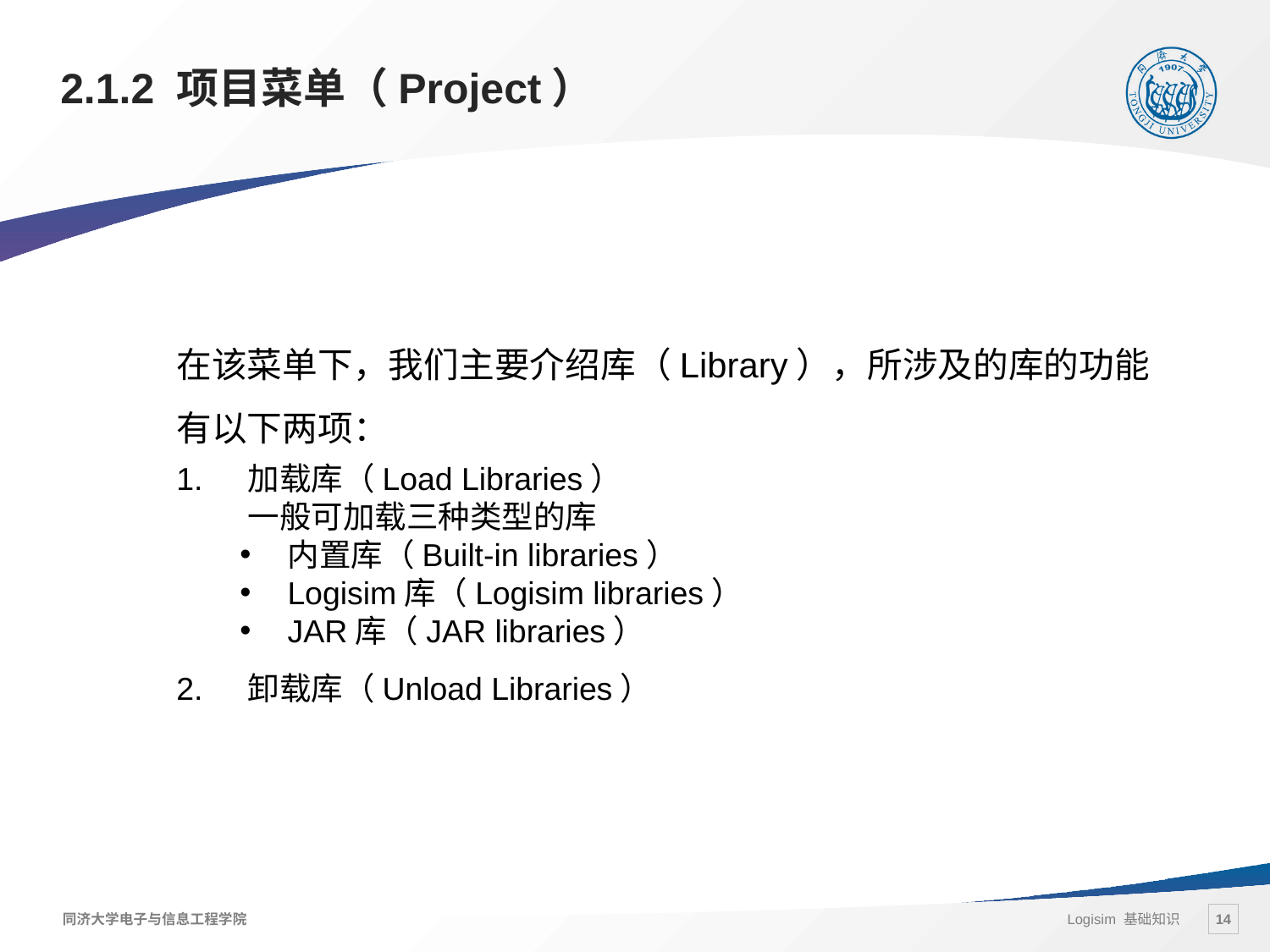

# 2.1.2 项目菜单（Project）
在该菜单下，我们主要介绍库（Library），所涉及的库的功能有以下两项：
加载库（Load Libraries）					一般可加载三种类型的库
内置库（Built-in libraries）
Logisim库（Logisim libraries）
JAR库（JAR libraries）
卸载库（Unload Libraries）